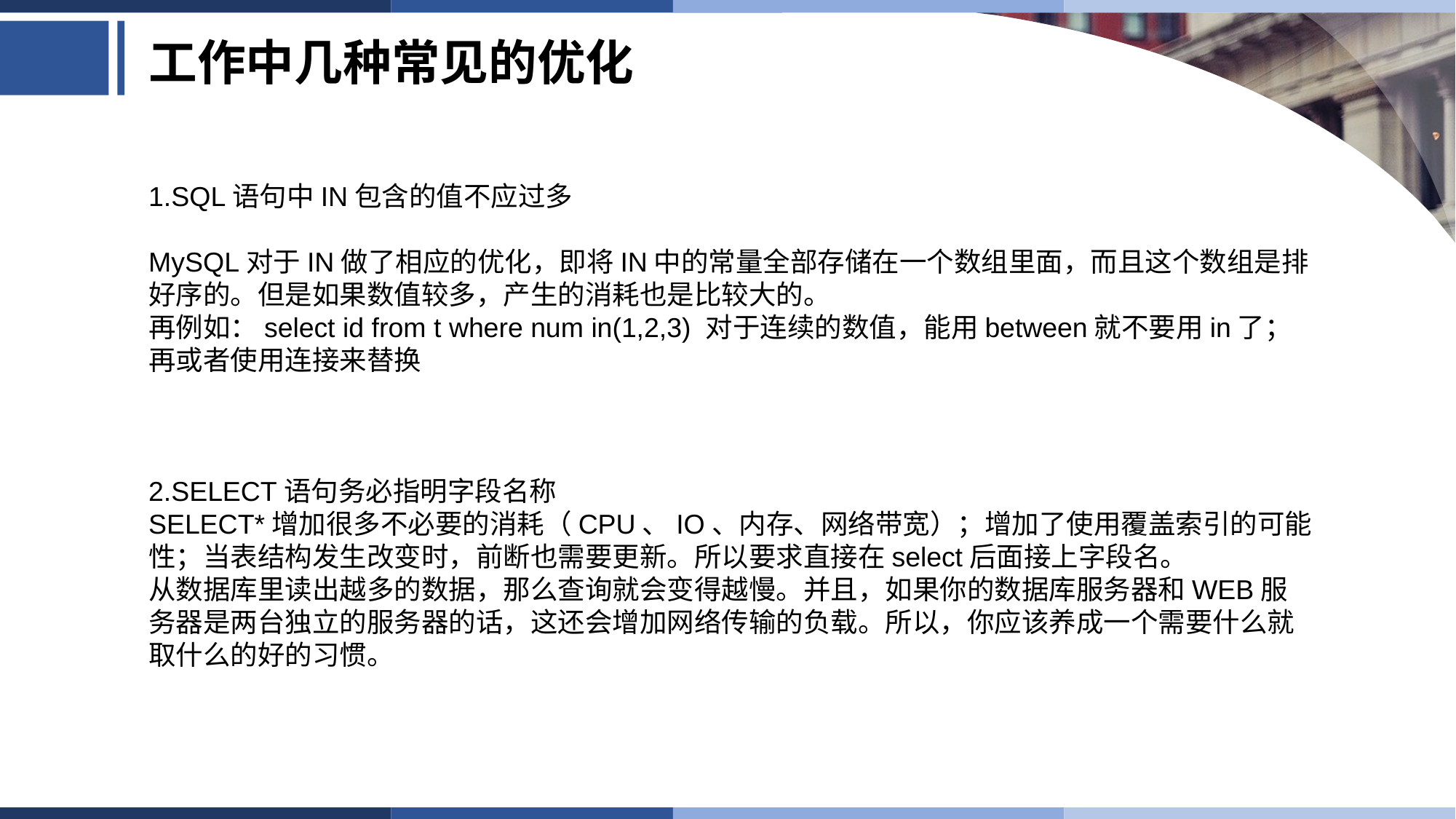

# 工作中几种常见的优化

1.SQL语句中IN包含的值不应过多

MySQL对于IN做了相应的优化，即将IN中的常量全部存储在一个数组里面，而且这个数组是排好序的。但是如果数值较多，产生的消耗也是比较大的。
再例如：select id from t where num in(1,2,3) 对于连续的数值，能用between就不要用in了；再或者使用连接来替换

2.SELECT语句务必指明字段名称
SELECT*增加很多不必要的消耗（CPU、IO、内存、网络带宽）；增加了使用覆盖索引的可能性；当表结构发生改变时，前断也需要更新。所以要求直接在select后面接上字段名。
从数据库里读出越多的数据，那么查询就会变得越慢。并且，如果你的数据库服务器和WEB服务器是两台独立的服务器的话，这还会增加网络传输的负载。所以，你应该养成一个需要什么就取什么的好的习惯。